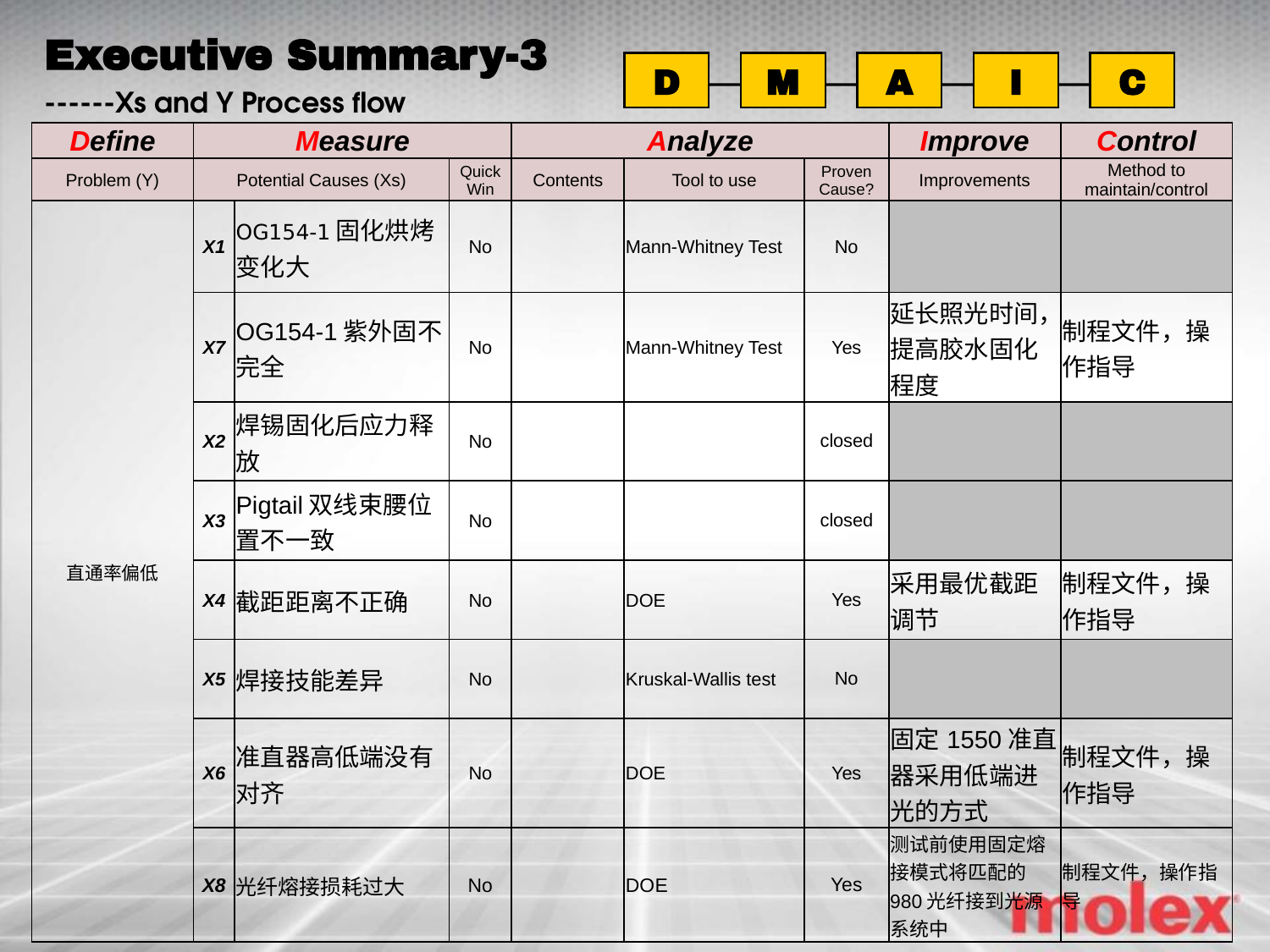

Executive Summary-3
------Xs and Y Process flow
| Define | Measure |  |  | Analyze |  |  | Improve | Control |
| --- | --- | --- | --- | --- | --- | --- | --- | --- |
| Problem (Y) | Potential Causes (Xs) |  | Quick Win | Contents | Tool to use | Proven Cause? | Improvements | Method to maintain/control |
| 直通率偏低 | X1 | OG154-1固化烘烤变化大 | No |  | Mann-Whitney Test | No |  |  |
|  | X7 | OG154-1紫外固不完全 | No |  | Mann-Whitney Test | Yes | 延长照光时间，提高胶水固化程度 | 制程文件，操作指导 |
|  | X2 | 焊锡固化后应力释放 | No |  |  | closed |  |  |
|  | X3 | Pigtail双线束腰位置不一致 | No |  |  | closed |  |  |
|  | X4 | 截距距离不正确 | No |  | DOE | Yes | 采用最优截距调节 | 制程文件，操作指导 |
|  | X5 | 焊接技能差异 | No |  | Kruskal-Wallis test | No |  |  |
|  | X6 | 准直器高低端没有对齐 | No |  | DOE | Yes | 固定1550准直器采用低端进光的方式 | 制程文件，操作指导 |
|  | X8 | 光纤熔接损耗过大 | No |  | DOE | Yes | 测试前使用固定熔接模式将匹配的980光纤接到光源系统中 | 制程文件，操作指导 |